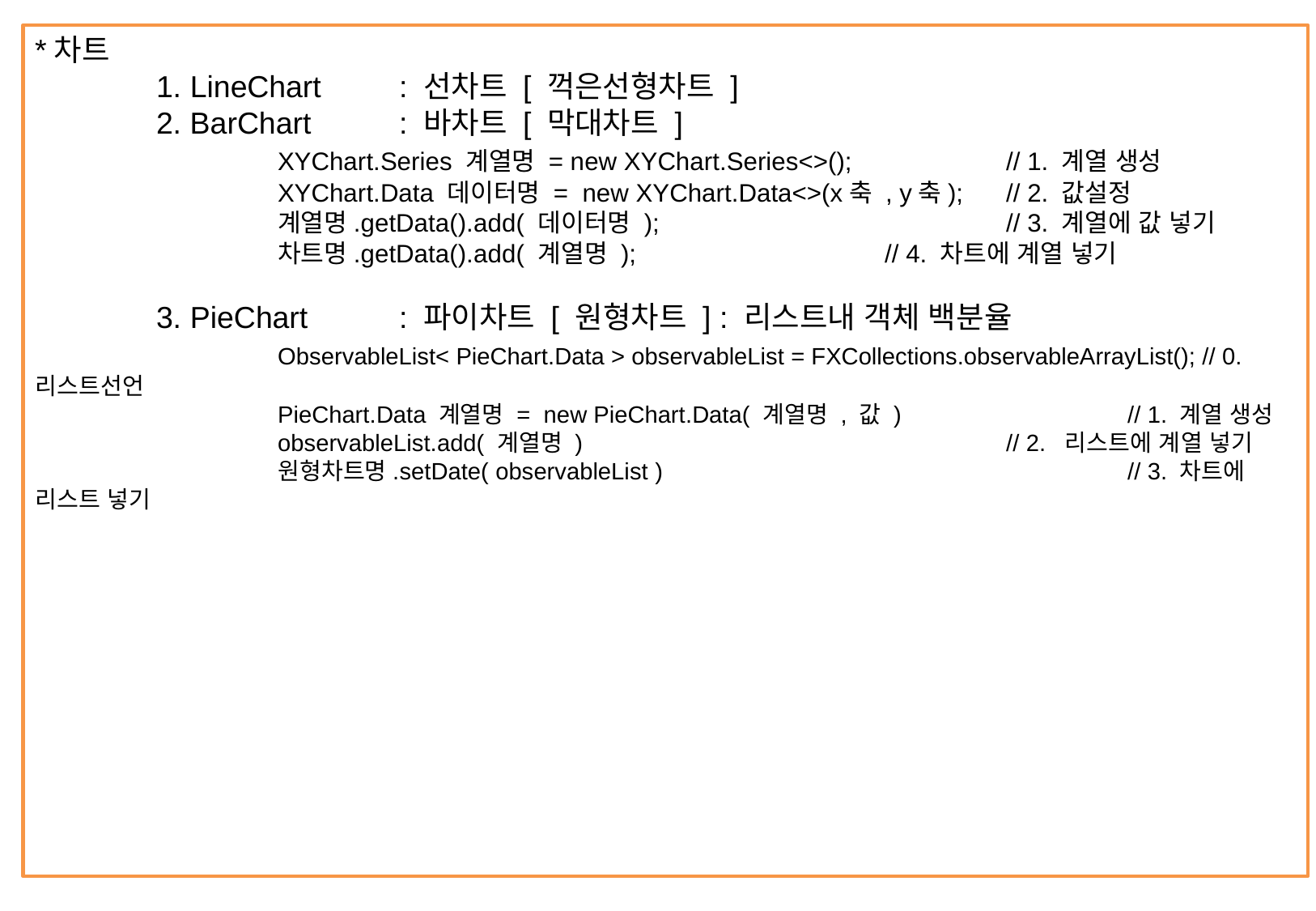

*차트
	1. LineChart	: 선차트 [ 꺽은선형차트 ]
	2. BarChart	: 바차트 [ 막대차트 ]
		XYChart.Series 계열명 = new XYChart.Series<>();		// 1. 계열 생성
		XYChart.Data 데이터명 =  new XYChart.Data<>(x축 , y축);	// 2. 값설정
		계열명.getData().add( 데이터명 );			// 3. 계열에 값 넣기
		차트명.getData().add( 계열명 );			// 4. 차트에 계열 넣기

	3. PieChart	: 파이차트 [ 원형차트 ] : 리스트내 객체 백분율
		ObservableList< PieChart.Data > observableList = FXCollections.observableArrayList(); // 0.리스트선언
		PieChart.Data 계열명 =  new PieChart.Data( 계열명 , 값 )		// 1. 계열 생성
		observableList.add( 계열명 )				// 2.  리스트에 계열 넣기
		원형차트명.setDate( observableList )				// 3. 차트에 리스트 넣기